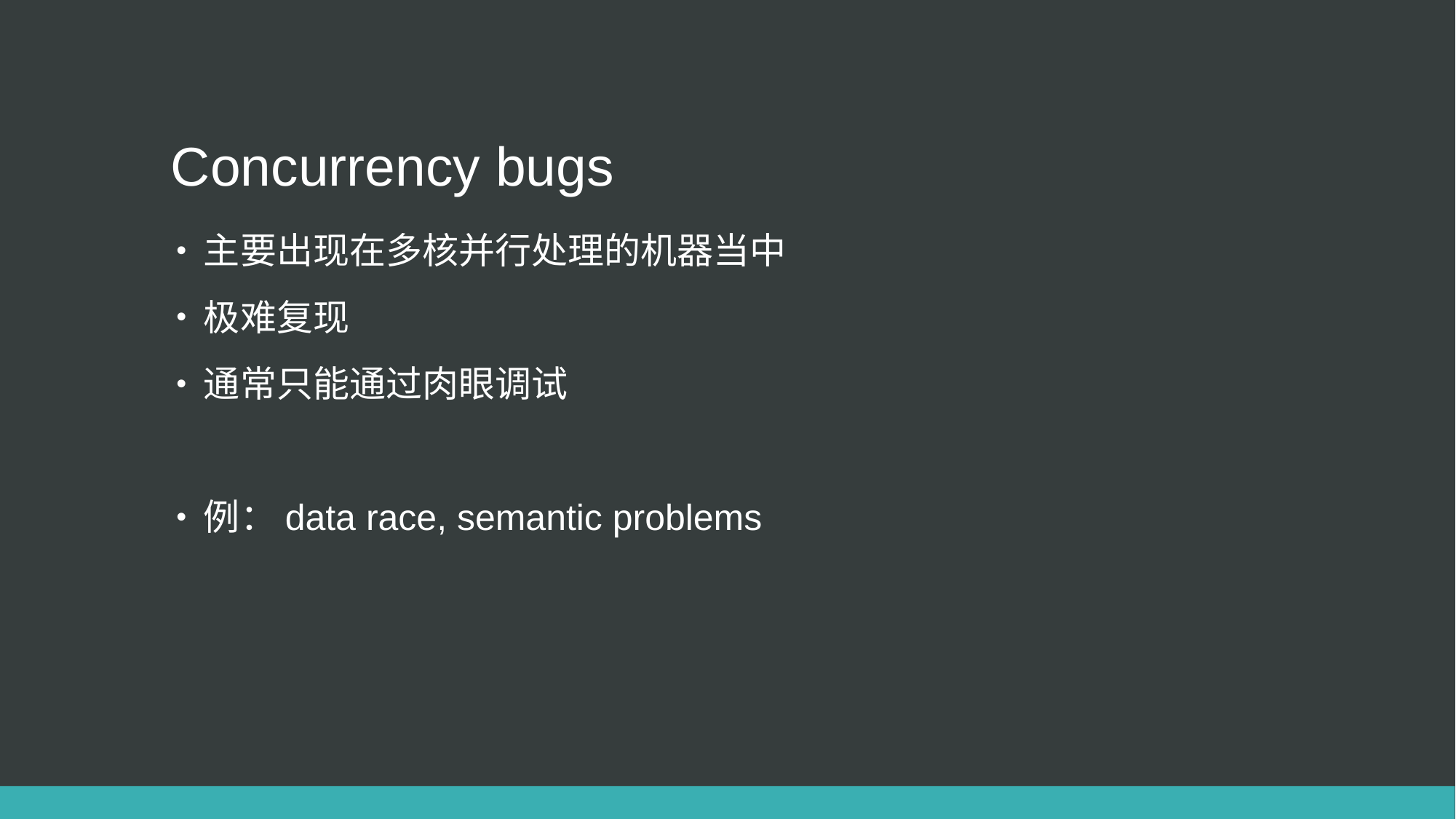

# Concurrency bugs
主要出现在多核并行处理的机器当中
极难复现
通常只能通过肉眼调试

例：data race, semantic problems